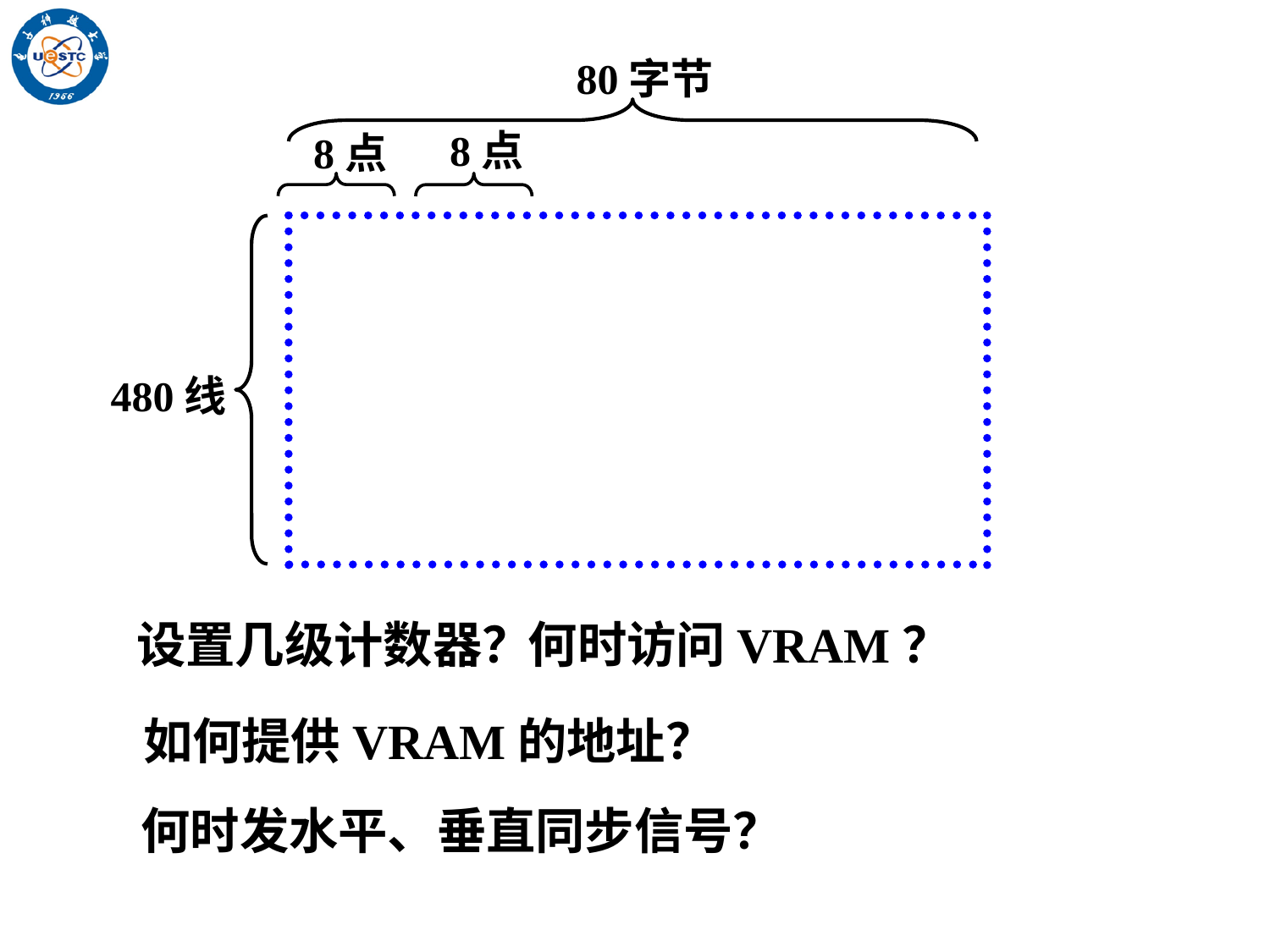

80字节
8点
8点

480线

设置几级计数器？
何时访问VRAM？
如何提供VRAM的地址？
何时发水平、垂直同步信号？